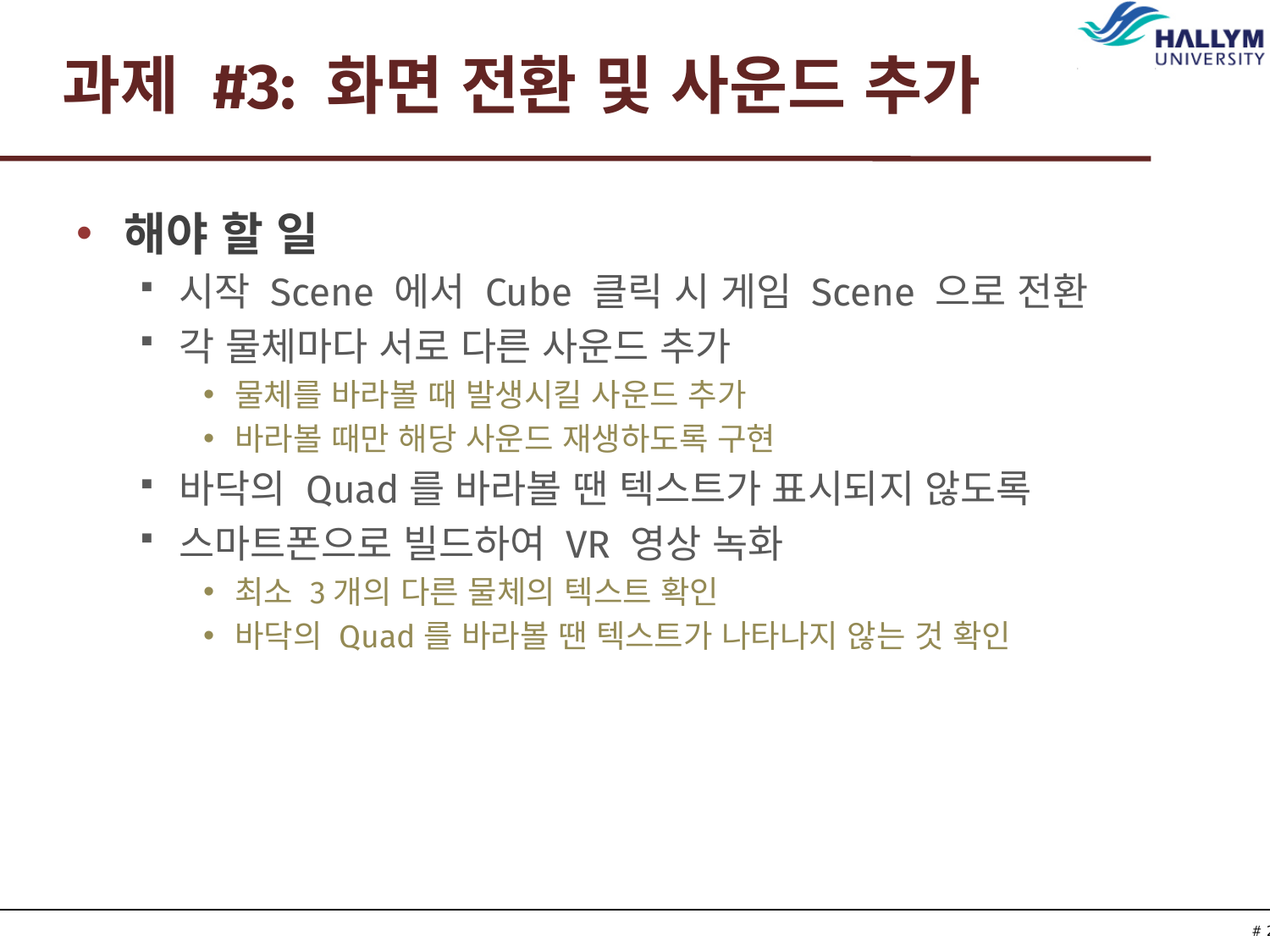

# 과제 #3: 화면 전환 및 사운드 추가
해야 할 일
시작 Scene 에서 Cube 클릭 시 게임 Scene 으로 전환
각 물체마다 서로 다른 사운드 추가
물체를 바라볼 때 발생시킬 사운드 추가
바라볼 때만 해당 사운드 재생하도록 구현
바닥의 Quad를 바라볼 땐 텍스트가 표시되지 않도록
스마트폰으로 빌드하여 VR 영상 녹화
최소 3개의 다른 물체의 텍스트 확인
바닥의 Quad를 바라볼 땐 텍스트가 나타나지 않는 것 확인